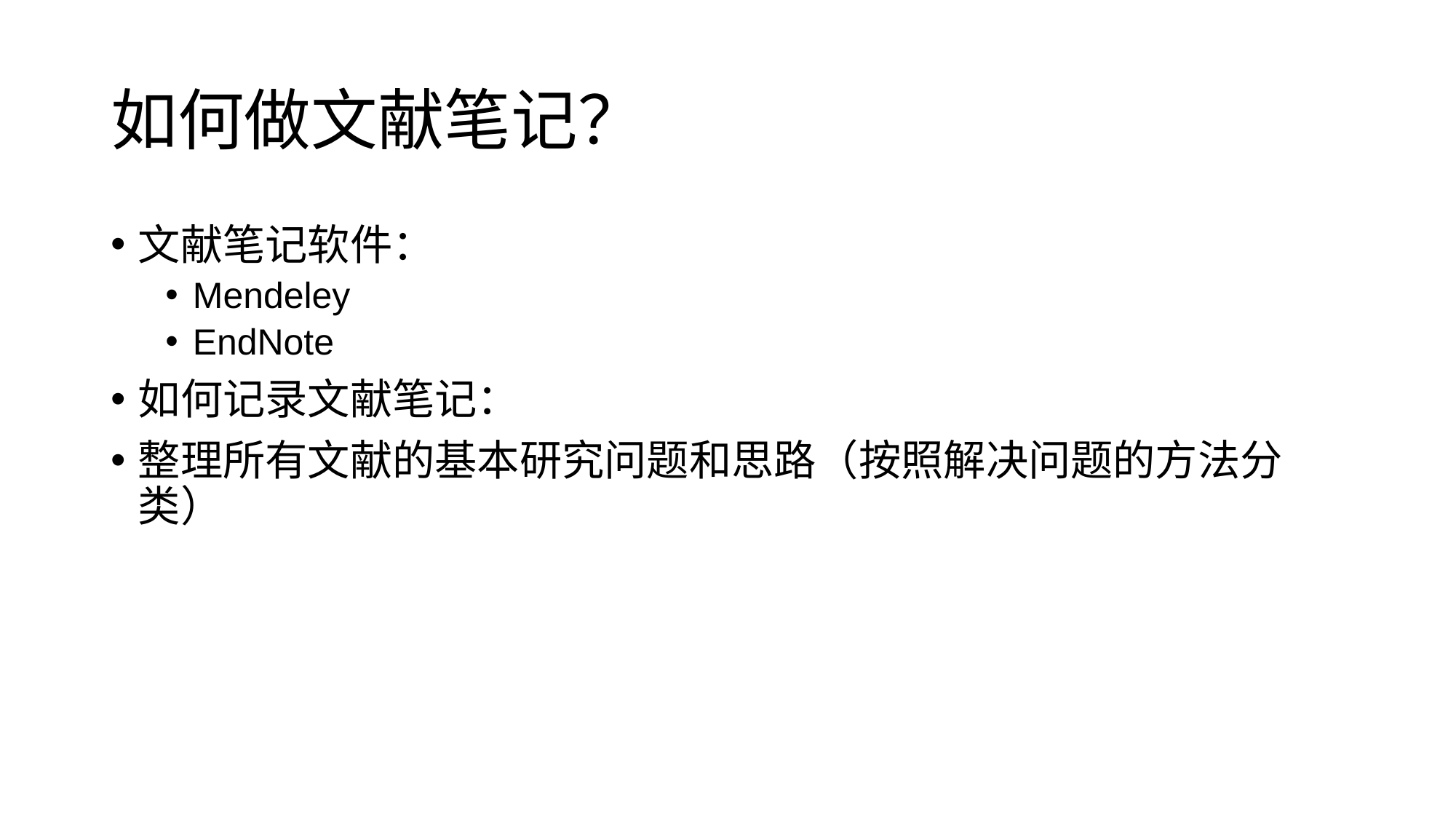

# 如何做文献笔记？
文献笔记软件：
Mendeley
EndNote
如何记录文献笔记：
整理所有文献的基本研究问题和思路（按照解决问题的方法分类）